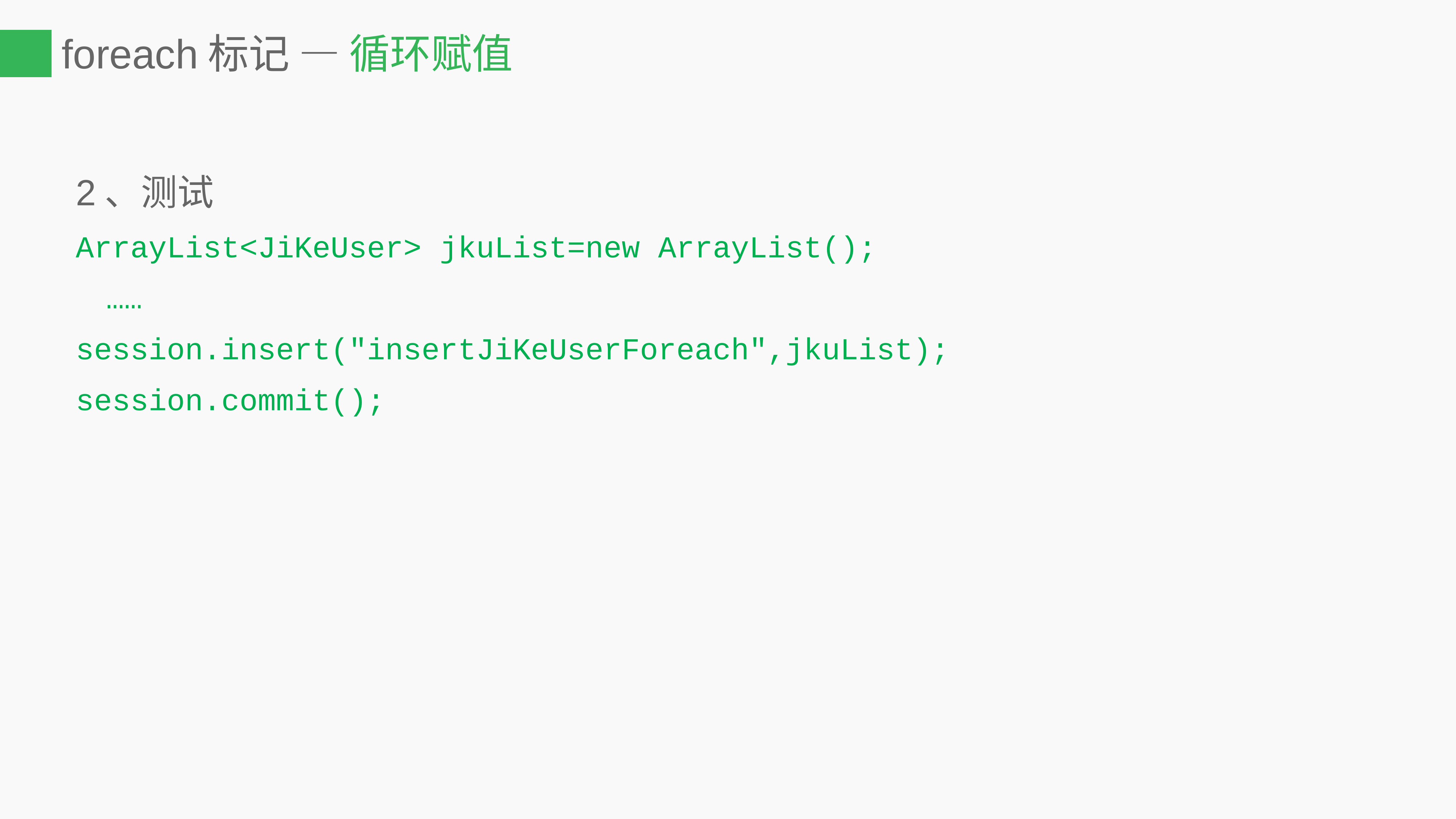

# foreach标记 — 循环赋值
2、测试
ArrayList<JiKeUser> jkuList=new ArrayList();
	……
session.insert("insertJiKeUserForeach",jkuList);
session.commit();